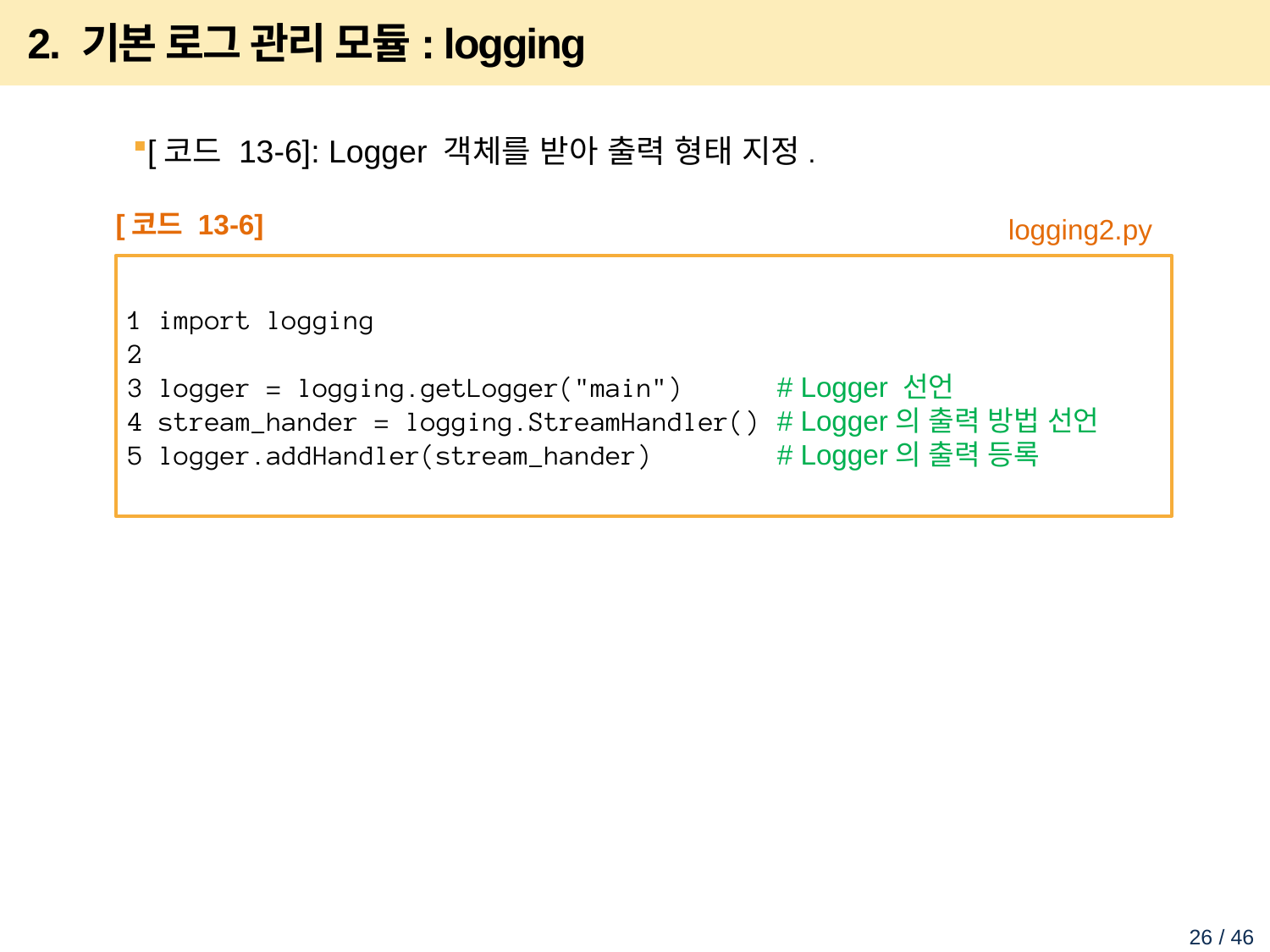

# 2. 기본 로그 관리 모듈: logging
[코드 13-6]: Logger 객체를 받아 출력 형태 지정.

[코드 13-6]
1 import logging
2
3 logger = logging.getLogger("main")      # Logger 선언
4 stream_hander = logging.StreamHandler() # Logger의 출력 방법 선언
5 logger.addHandler(stream_hander)        # Logger의 출력 등록
logging2.py